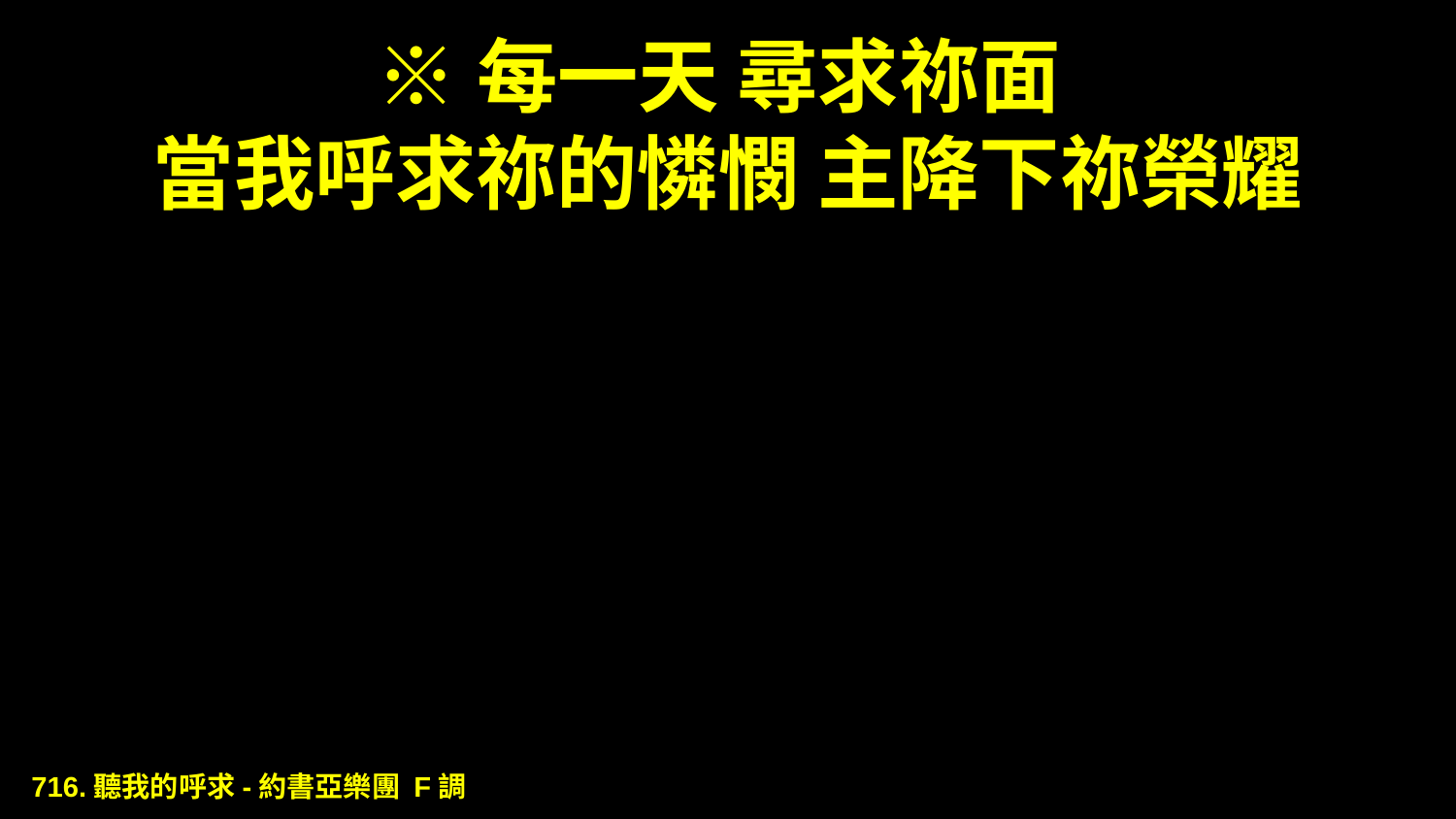

# ※每一天 尋求祢面 當我呼求祢的憐憫 主降下祢榮耀
716.聽我的呼求-約書亞樂團 F調